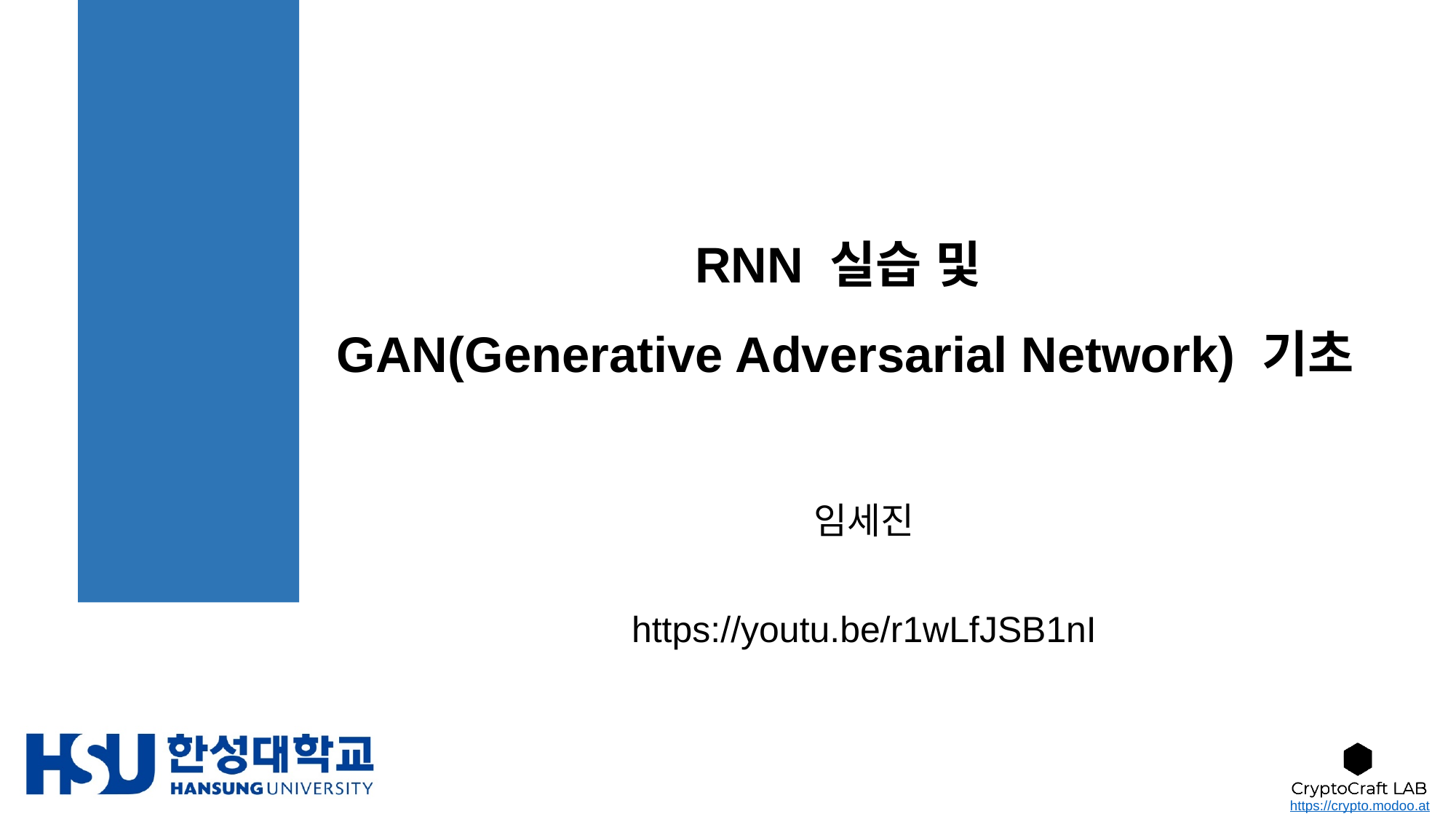

# RNN 실습 및 GAN(Generative Adversarial Network) 기초
임세진

https://youtu.be/r1wLfJSB1nI